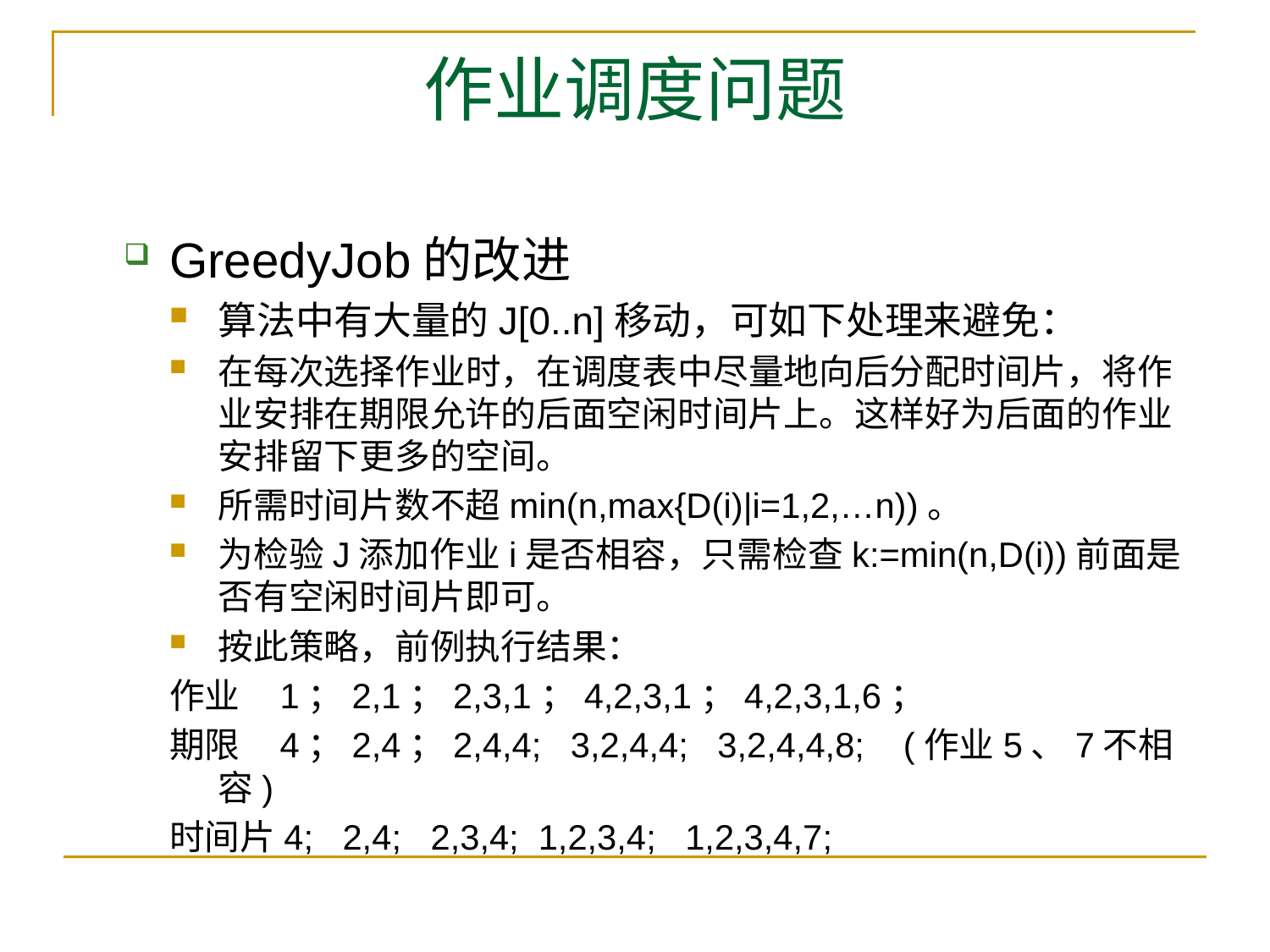

# 作业调度问题
GreedyJob的改进
算法中有大量的J[0..n]移动，可如下处理来避免：
在每次选择作业时，在调度表中尽量地向后分配时间片，将作业安排在期限允许的后面空闲时间片上。这样好为后面的作业安排留下更多的空间。
所需时间片数不超min(n,max{D(i)|i=1,2,…n))。
为检验J添加作业i是否相容，只需检查k:=min(n,D(i))前面是否有空闲时间片即可。
按此策略，前例执行结果：
作业    1；2,1；2,3,1；4,2,3,1；4,2,3,1,6；
期限    4；2,4；2,4,4;   3,2,4,4;   3,2,4,4,8;    (作业5、7不相容)
时间片4;   2,4;   2,3,4;  1,2,3,4;   1,2,3,4,7;